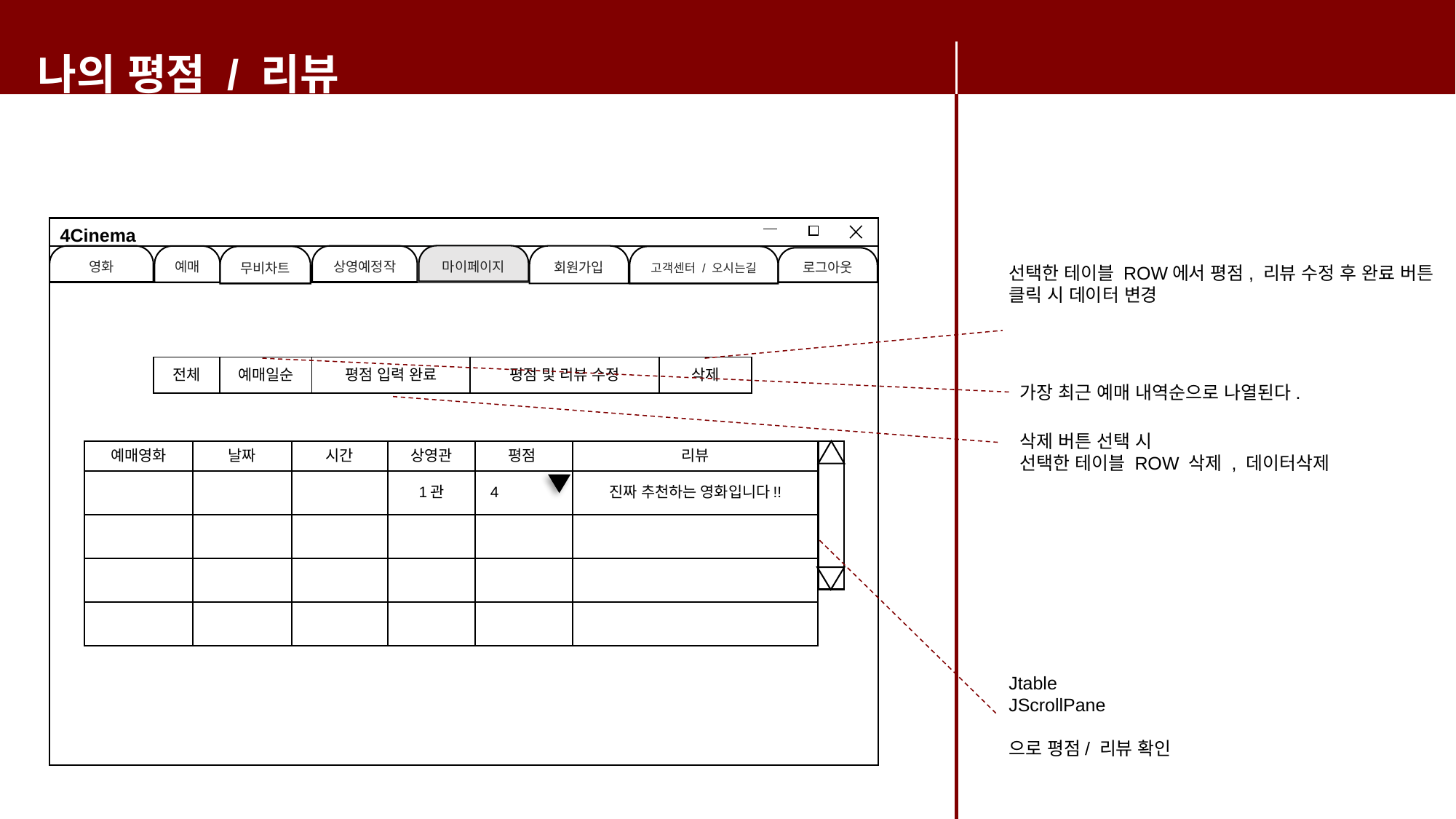

나의 평점 / 리뷰
4Cinema

마이페이지
영화
상영예정작
회원가입
예매
무비차트
고객센터 / 오시는길
로그아웃
선택한 테이블 ROW에서 평점, 리뷰 수정 후 완료 버튼 클릭 시 데이터 변경
| 전체 | 예매일순 | 평점 입력 완료 | 평점 및 리뷰 수정 | 삭제 |
| --- | --- | --- | --- | --- |
가장 최근 예매 내역순으로 나열된다.
삭제 버튼 선택 시
선택한 테이블 ROW 삭제 , 데이터삭제
| 예매영화 | 날짜 | 시간 | 상영관 | 평점 | 리뷰 |
| --- | --- | --- | --- | --- | --- |
|  |  |  | 1관 | 4 | 진짜 추천하는 영화입니다!! |
|  |  |  |  |  |  |
|  |  |  |  |  |  |
|  |  |  |  |  |  |

Jtable
JScrollPane

으로 평점/ 리뷰 확인